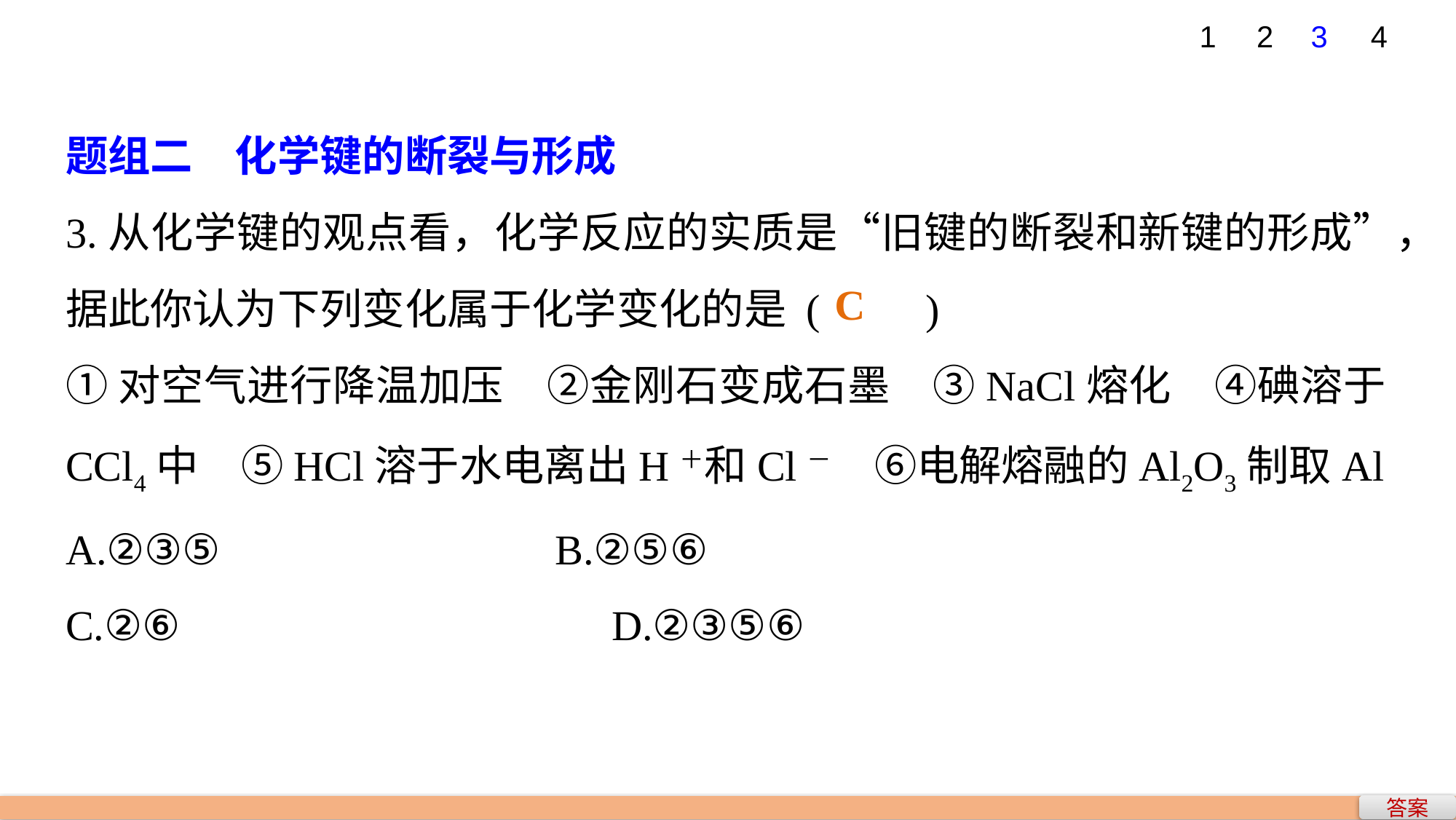

1
2
3
4
题组二　化学键的断裂与形成
3.从化学键的观点看，化学反应的实质是“旧键的断裂和新键的形成”，据此你认为下列变化属于化学变化的是 (　　)
①对空气进行降温加压　②金刚石变成石墨　③NaCl熔化　④碘溶于CCl4中　⑤HCl溶于水电离出H＋和Cl－　⑥电解熔融的Al2O3制取Al
A.②③⑤  			     B.②⑤⑥
C.②⑥  				D.②③⑤⑥
C
答案